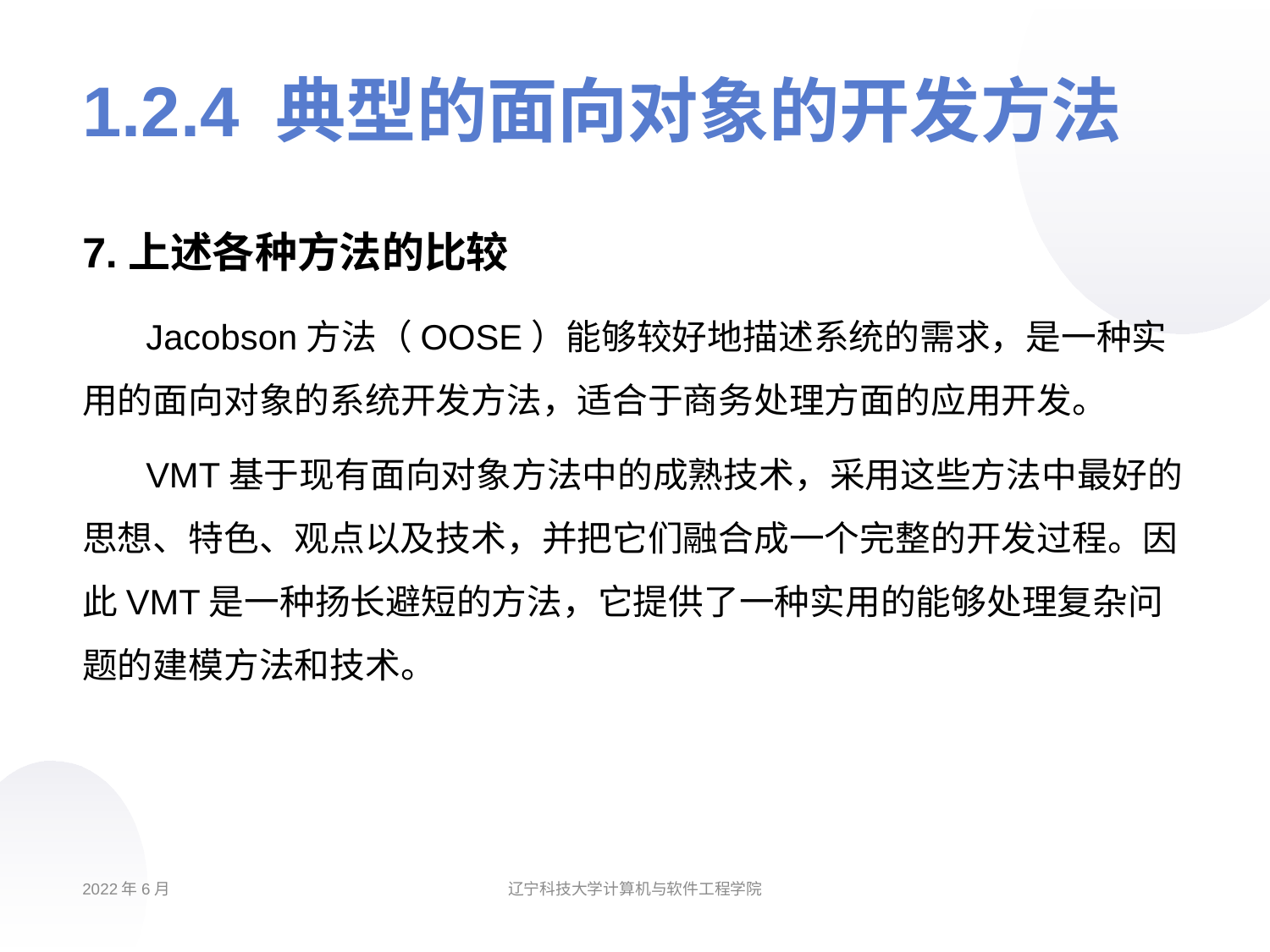

# 1.2.4 典型的面向对象的开发方法
7.上述各种方法的比较
Jacobson方法（OOSE）能够较好地描述系统的需求，是一种实用的面向对象的系统开发方法，适合于商务处理方面的应用开发。
VMT基于现有面向对象方法中的成熟技术，采用这些方法中最好的思想、特色、观点以及技术，并把它们融合成一个完整的开发过程。因此VMT是一种扬长避短的方法，它提供了一种实用的能够处理复杂问题的建模方法和技术。

2022年6月
辽宁科技大学计算机与软件工程学院
154